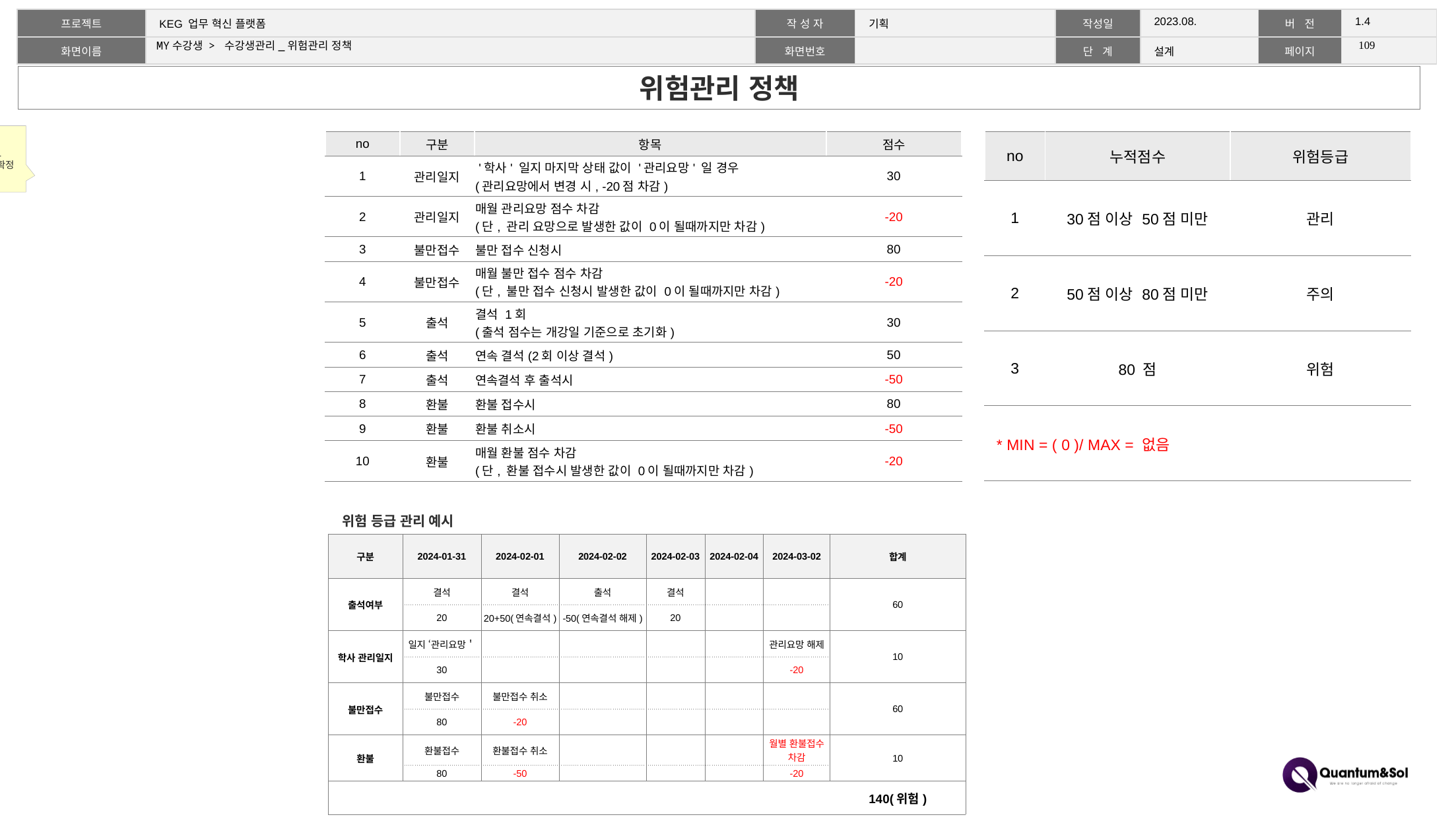

109

# MY수강생 > 수강생관리_위험관리 정책
위험관리 정책
0.3_240131
위험관리 정책 확정
| no | 구분 | 항목 | 점수 |
| --- | --- | --- | --- |
| 1 | 관리일지 | '학사' 일지 마지막 상태 값이 '관리요망' 일 경우 (관리요망에서 변경 시, -20점 차감) | 30 |
| 2 | 관리일지 | 매월 관리요망 점수 차감 (단, 관리 요망으로 발생한 값이 0이 될때까지만 차감) | -20 |
| 3 | 불만접수 | 불만 접수 신청시 | 80 |
| 4 | 불만접수 | 매월 불만 접수 점수 차감 (단, 불만 접수 신청시 발생한 값이 0이 될때까지만 차감) | -20 |
| 5 | 출석 | 결석 1회 (출석 점수는 개강일 기준으로 초기화) | 30 |
| 6 | 출석 | 연속 결석(2회 이상 결석) | 50 |
| 7 | 출석 | 연속결석 후 출석시 | -50 |
| 8 | 환불 | 환불 접수시 | 80 |
| 9 | 환불 | 환불 취소시 | -50 |
| 10 | 환불 | 매월 환불 점수 차감 (단, 환불 접수시 발생한 값이 0이 될때까지만 차감) | -20 |
| no | 누적점수 | 위험등급 |
| --- | --- | --- |
| 1 | 30점 이상 50점 미만 | 관리 |
| 2 | 50점 이상 80점 미만 | 주의 |
| 3 | 80 점 | 위험 |
| \* MIN = ( 0 )/ MAX = 없음 |  |  |
위험 등급 관리 예시
| 구분 | 2024-01-31 | 2024-02-01 | 2024-02-02 | 2024-02-03 | 2024-02-04 | 2024-03-02 | 합계 |
| --- | --- | --- | --- | --- | --- | --- | --- |
| 출석여부 | 결석 | 결석 | 출석 | 결석 |  |  | 60 |
|  | 20 | 20+50(연속결석) | -50(연속결석 해제) | 20 |  |  |  |
| 학사 관리일지 | 일지 ‘관리요망＇ |  |  |  |  | 관리요망 해제 | 10 |
|  | 30 |  |  |  |  | -20 |  |
| 불만접수 | 불만접수 | 불만접수 취소 |  |  |  |  | 60 |
|  | 80 | -20 |  |  |  |  |  |
| 환불 | 환불접수 | 환불접수 취소 |  |  |  | 월별 환불접수 차감 | 10 |
|  | 80 | -50 |  |  |  | -20 |  |
|  |  |  |  |  |  |  | 140(위험) |